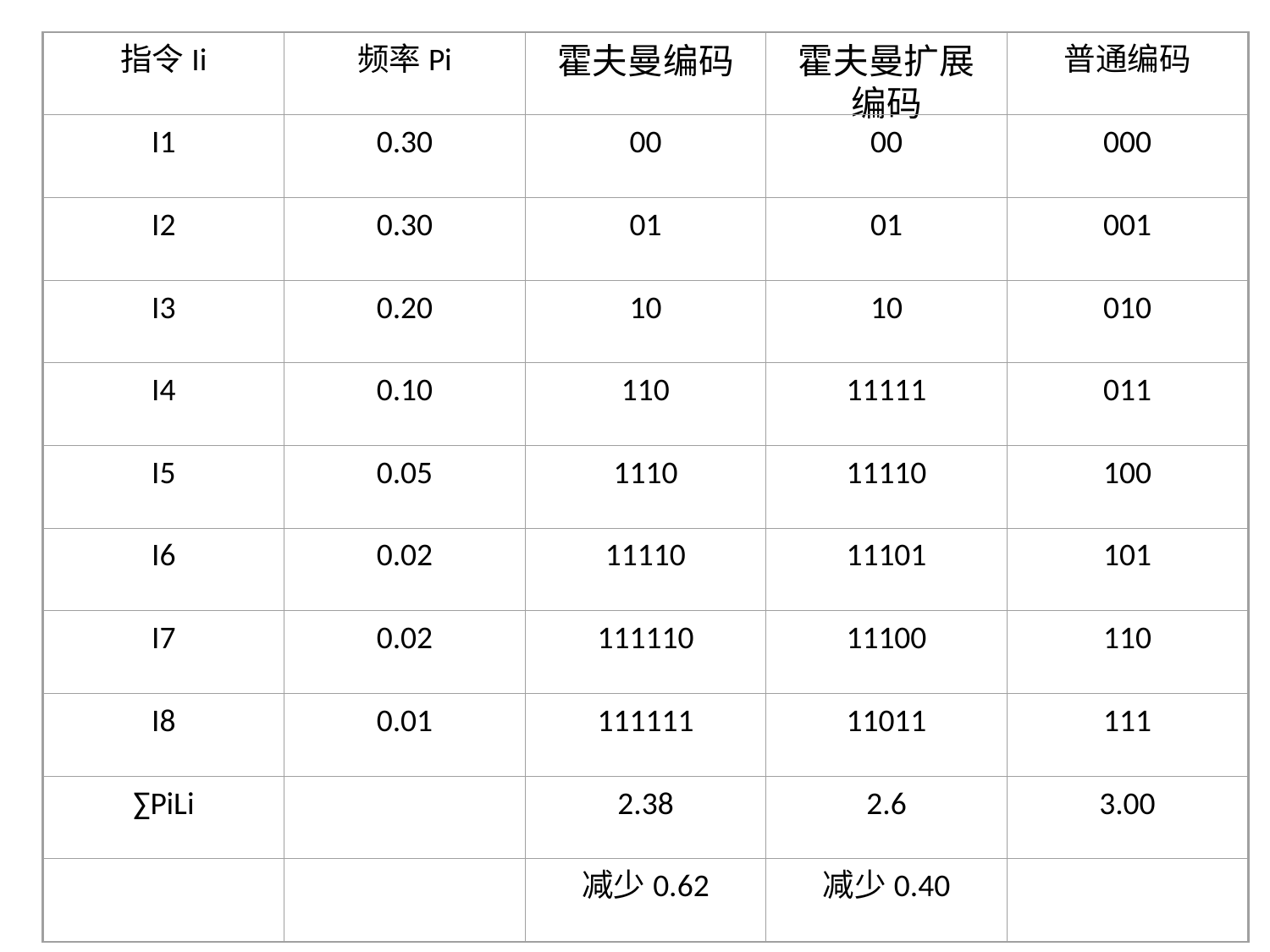

指令Ii

频率Pi

霍夫曼编码

霍夫曼扩展编码

普通编码

I1

0.30

00

00

000

I2

0.30

01

01

001

I3

0.20

10

10

010

I4

0.10

110

11111

011

I5

0.05

1110

11110

100

I6

0.02

11110

11101

101

I7

0.02

111110

11100

110

I8

0.01

111111

11011

111

∑PiLi

2.38

2.6

3.00

减少0.62

减少0.40